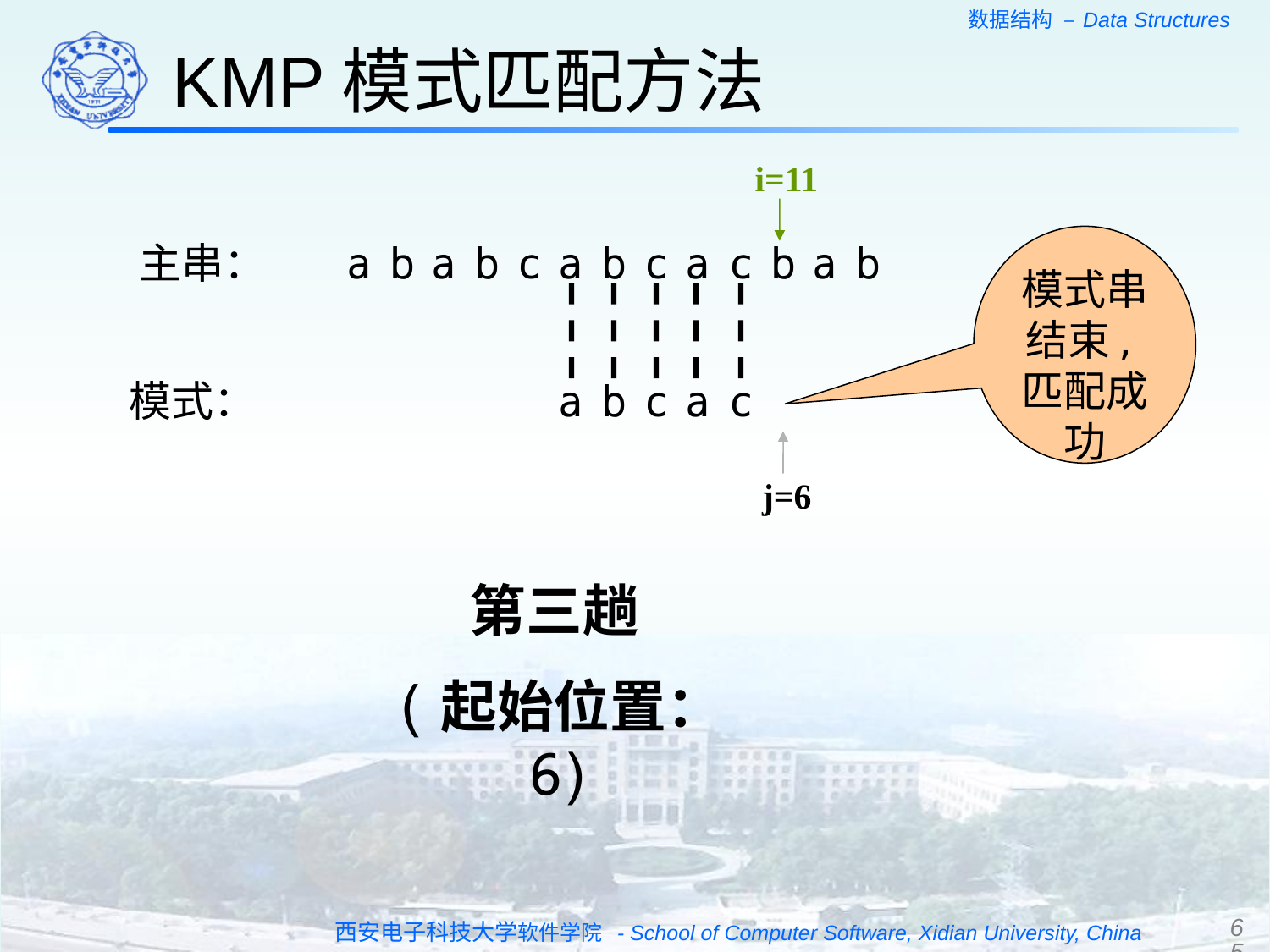

KMP模式匹配方法
i=11

模式串结束,匹配成功
主串：
a
b
a
b
c
a
b
c
a
c
b
a
b

模式：
a
b
c
a
c

j=6
第三趟
 (起始位置：6)
65